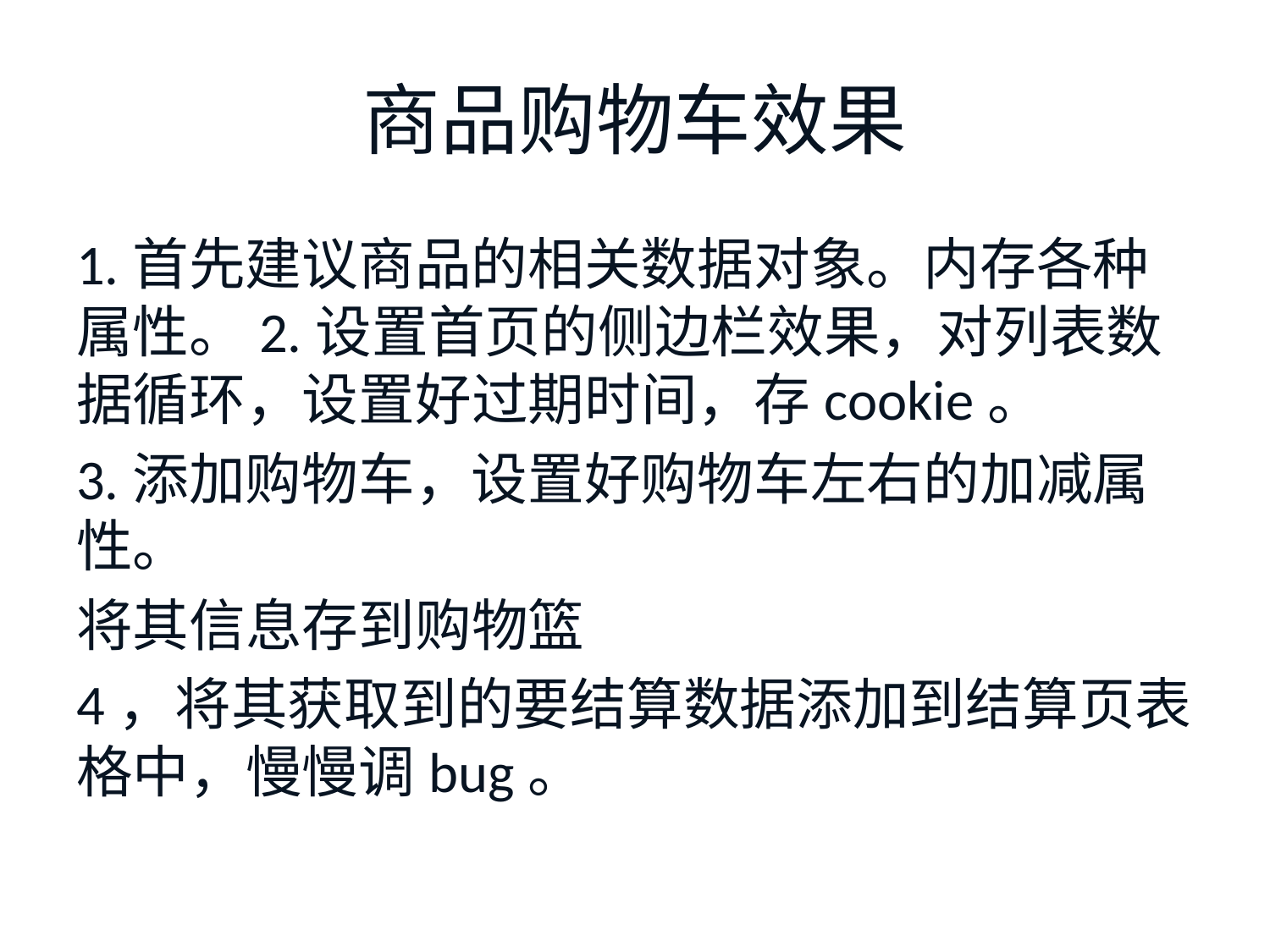

# 商品购物车效果
1.首先建议商品的相关数据对象。内存各种属性。2.设置首页的侧边栏效果，对列表数据循环，设置好过期时间，存cookie。
3.添加购物车，设置好购物车左右的加减属性。
将其信息存到购物篮
4，将其获取到的要结算数据添加到结算页表格中，慢慢调bug。